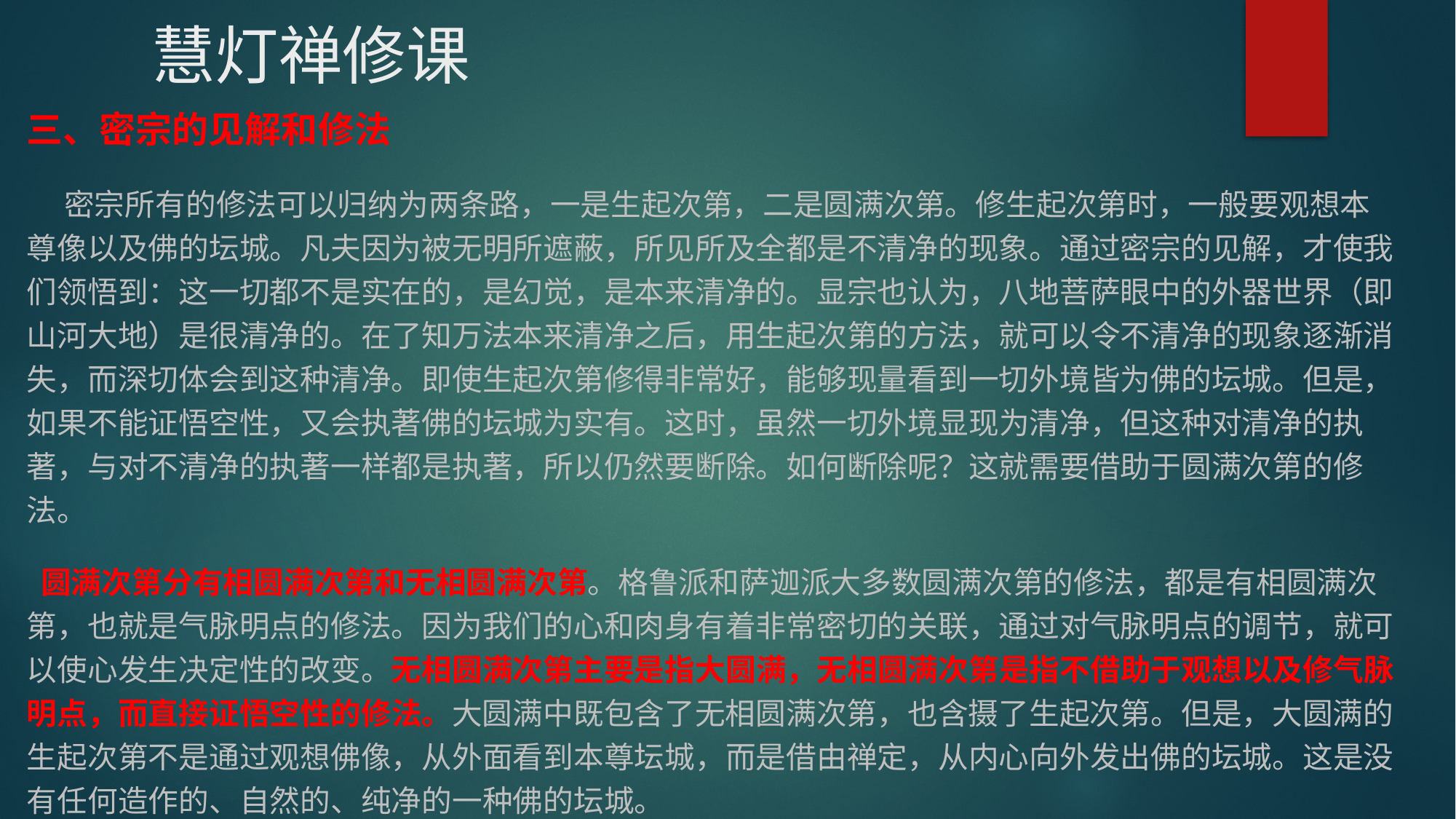

慧灯禅修课
三、密宗的见解和修法
     密宗所有的修法可以归纳为两条路，一是生起次第，二是圆满次第。修生起次第时，一般要观想本尊像以及佛的坛城。凡夫因为被无明所遮蔽，所见所及全都是不清净的现象。通过密宗的见解，才使我们领悟到：这一切都不是实在的，是幻觉，是本来清净的。显宗也认为，八地菩萨眼中的外器世界（即山河大地）是很清净的。在了知万法本来清净之后，用生起次第的方法，就可以令不清净的现象逐渐消失，而深切体会到这种清净。即使生起次第修得非常好，能够现量看到一切外境皆为佛的坛城。但是，如果不能证悟空性，又会执著佛的坛城为实有。这时，虽然一切外境显现为清净，但这种对清净的执著，与对不清净的执著一样都是执著，所以仍然要断除。如何断除呢？这就需要借助于圆满次第的修法。
 圆满次第分有相圆满次第和无相圆满次第。格鲁派和萨迦派大多数圆满次第的修法，都是有相圆满次第，也就是气脉明点的修法。因为我们的心和肉身有着非常密切的关联，通过对气脉明点的调节，就可以使心发生决定性的改变。无相圆满次第主要是指大圆满，无相圆满次第是指不借助于观想以及修气脉明点，而直接证悟空性的修法。大圆满中既包含了无相圆满次第，也含摄了生起次第。但是，大圆满的生起次第不是通过观想佛像，从外面看到本尊坛城，而是借由禅定，从内心向外发出佛的坛城。这是没有任何造作的、自然的、纯净的一种佛的坛城。